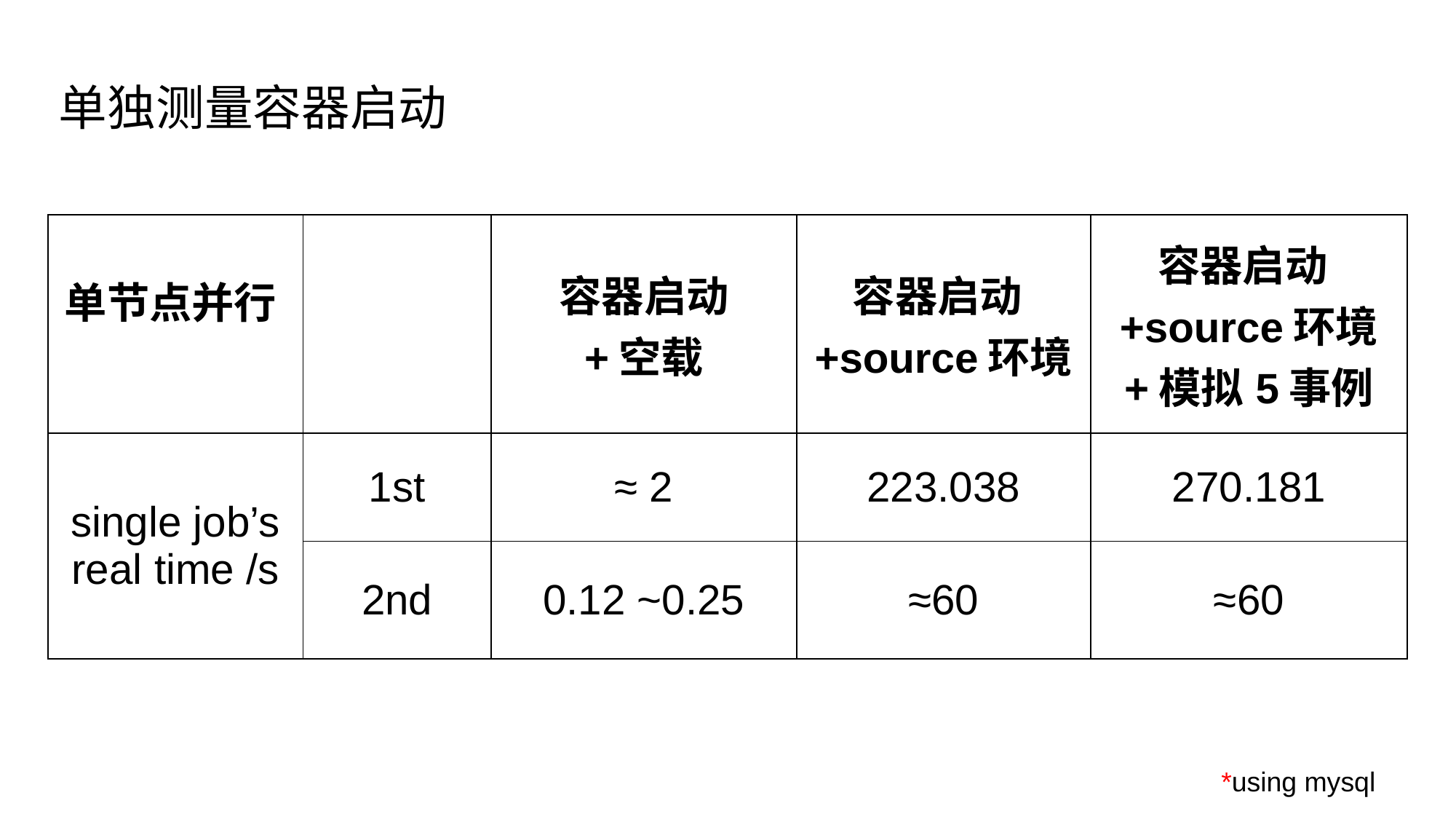

单独测量容器启动
| 单节点并行 |  | 容器启动 +空载 | 容器启动+source环境 | 容器启动+source环境 +模拟5事例 |
| --- | --- | --- | --- | --- |
| single job’s real time /s | 1st | ≈ 2 | 223.038 | 270.181 |
|  | 2nd | 0.12 ~0.25 | ≈60 | ≈60 |
容器启动+空载
单节点并行 real time ≈ 2 s
容器启动+source环境+模拟5事例
单节点并行  real time 270.181s
第二次 real time ≈ 60s
容器启动+source环境
单节点并行 real time  223.038s
相同节点第二次 real time ≈60s
*using mysql